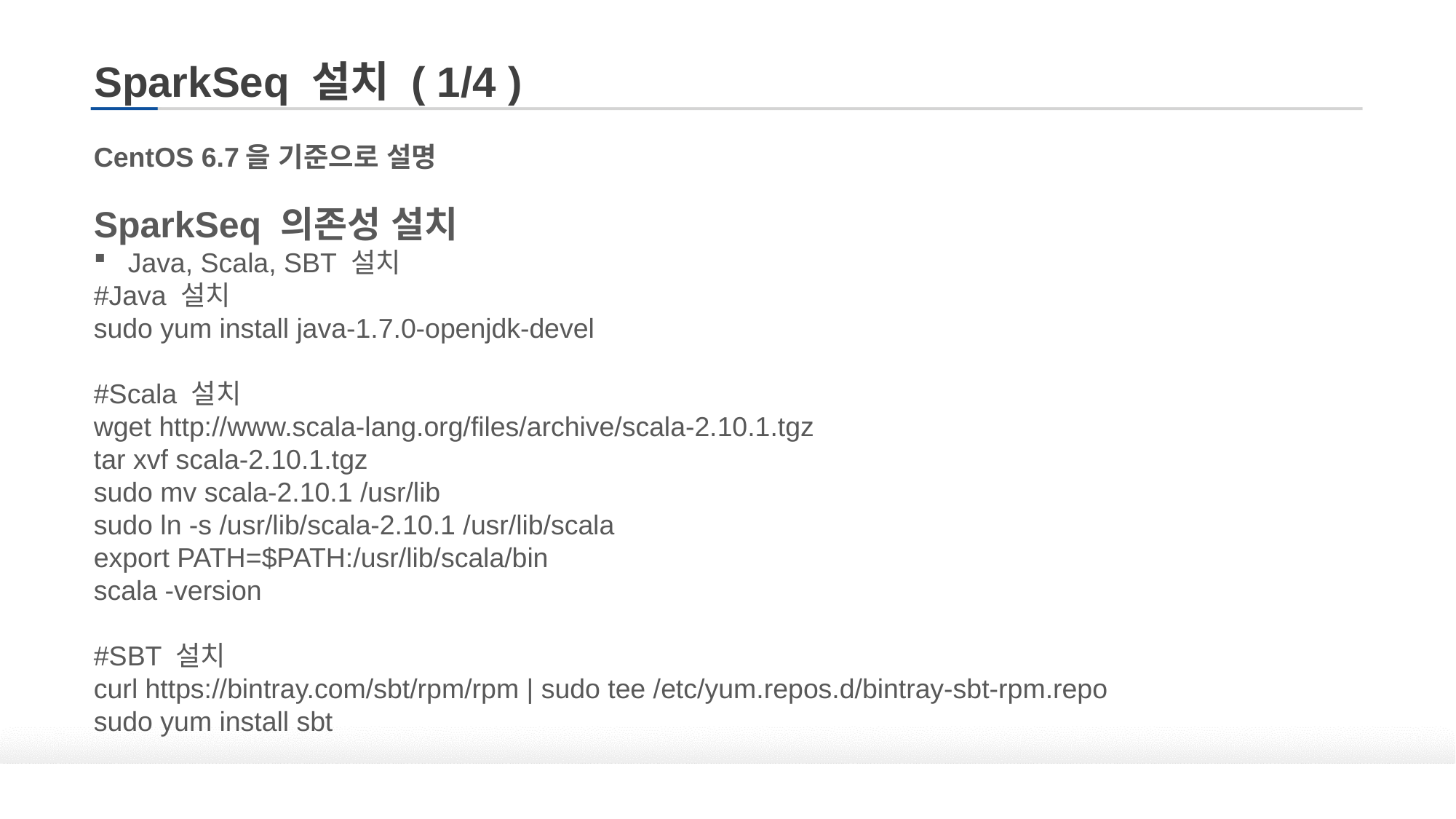

# SparkSeq 설치 ( 1/4 )
CentOS 6.7을 기준으로 설명

SparkSeq 의존성 설치
Java, Scala, SBT 설치
#Java 설치
sudo yum install java-1.7.0-openjdk-devel

#Scala 설치
wget http://www.scala-lang.org/files/archive/scala-2.10.1.tgz
tar xvf scala-2.10.1.tgz
sudo mv scala-2.10.1 /usr/lib
sudo ln -s /usr/lib/scala-2.10.1 /usr/lib/scala
export PATH=$PATH:/usr/lib/scala/bin
scala -version

#SBT 설치
curl https://bintray.com/sbt/rpm/rpm | sudo tee /etc/yum.repos.d/bintray-sbt-rpm.repo
sudo yum install sbt